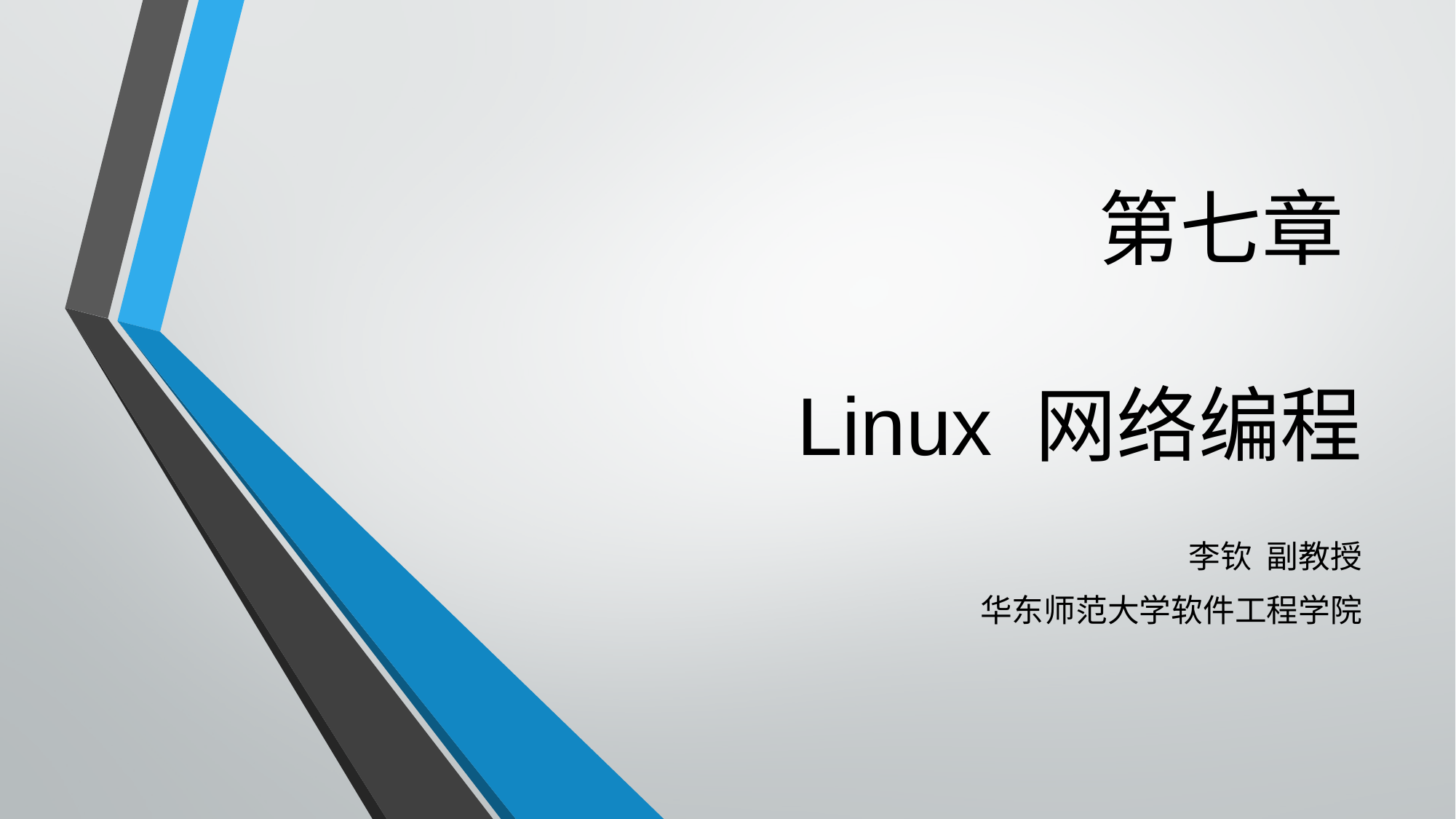

# 第七章 Linux 网络编程

李钦  副教授
华东师范大学软件工程学院